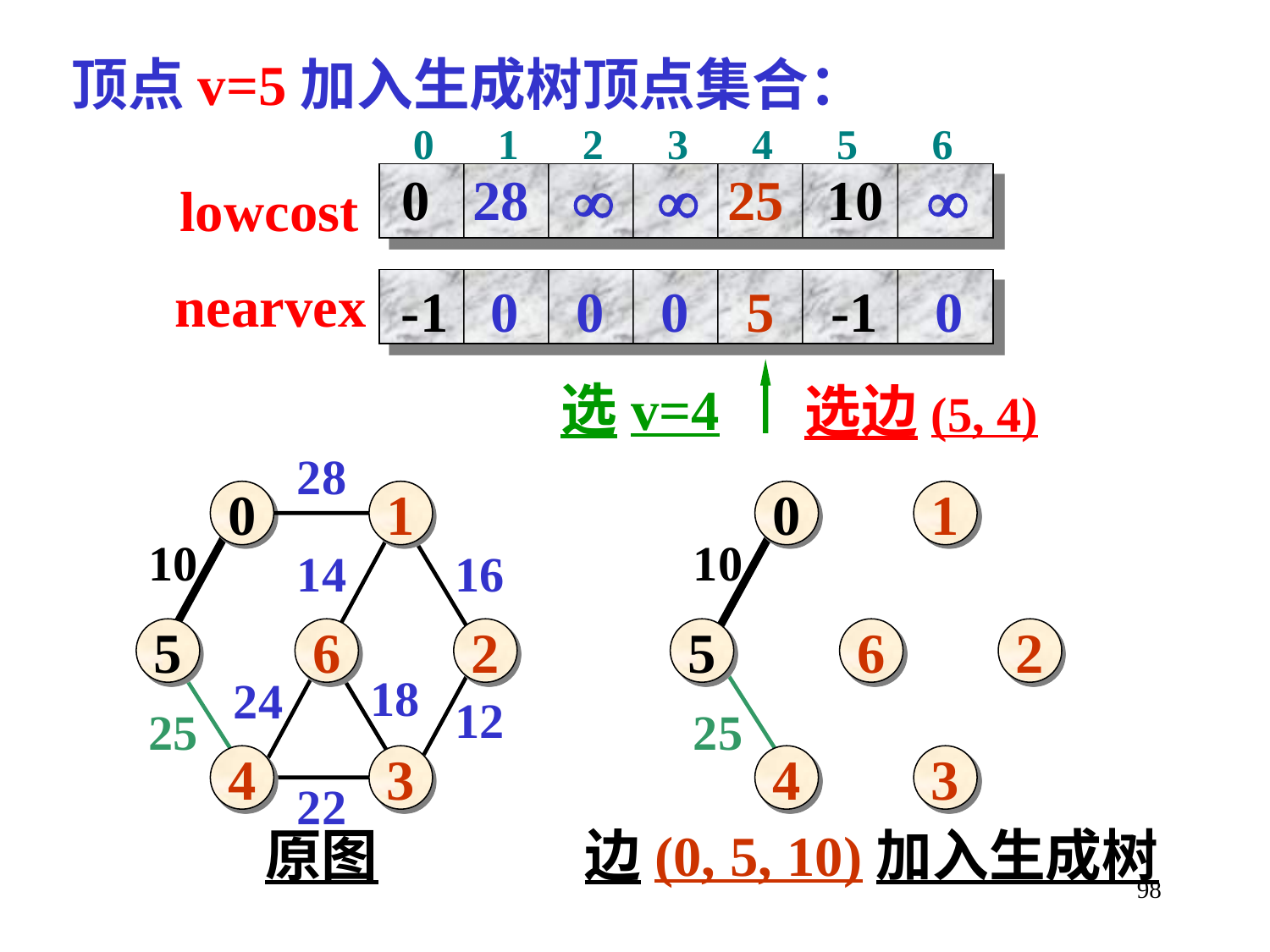

顶点v=5加入生成树顶点集合：
0      1      2      3      4      5       6
0   28   ∞   ∞  25   10   ∞

lowcost
nearvex

-1   0    0    0    5    -1    0

选v=4
选边(5, 4)
28
0
1
0
1

10
10

14
16
5
6
2
5
6
2

18

24
12
25
25
4
3
4
3
22

原图                边(0, 5, 10)加入生成树
98